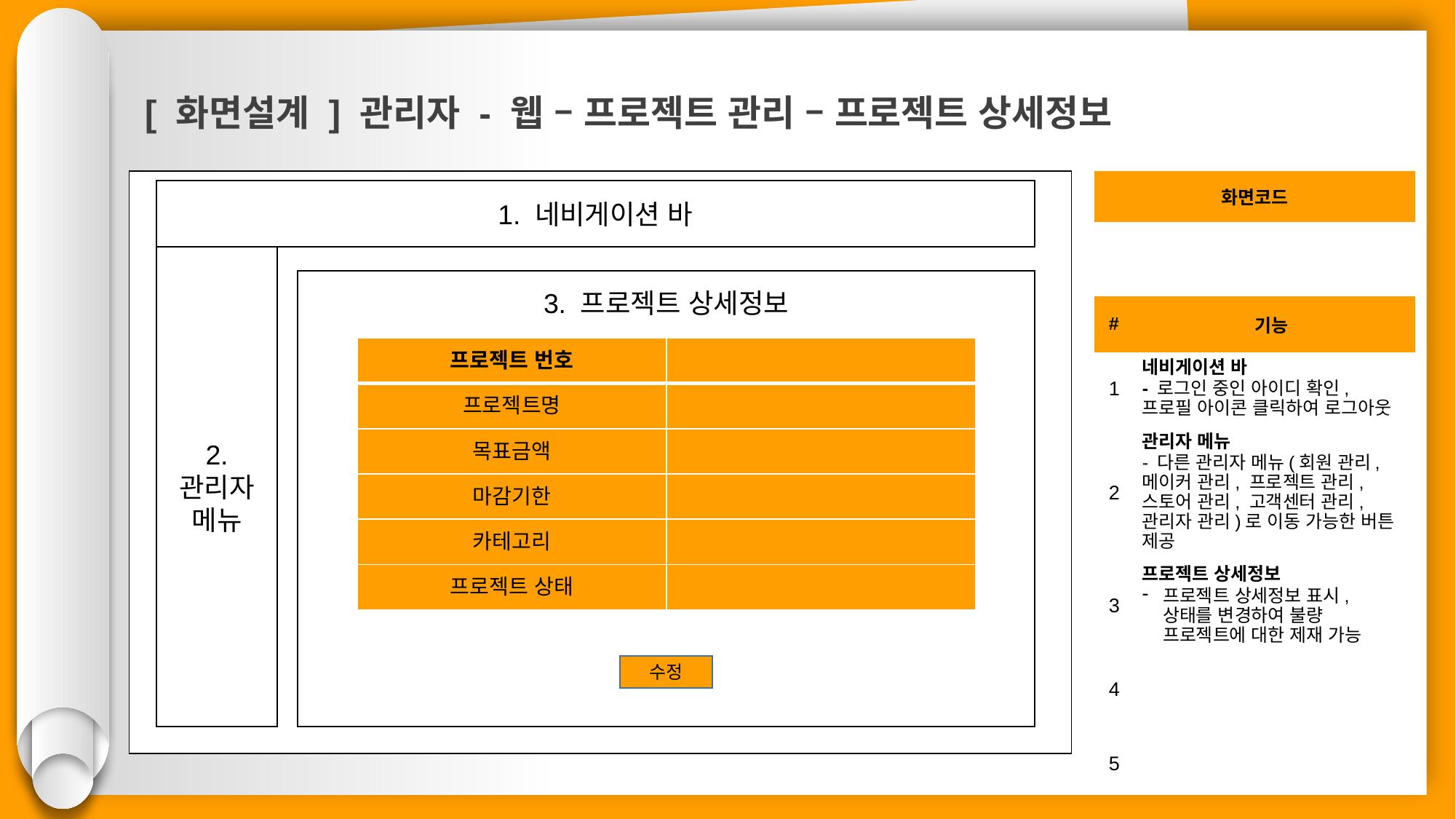

[ 화면설계 ] 관리자 - 웹 – 프로젝트 관리 – 프로젝트 상세정보

| 화면코드 |
| --- |
|  |
1. 네비게이션 바
2. 관리자
메뉴
3. 프로젝트 상세정보

| # | 기능 |
| --- | --- |
| 1 | 네비게이션 바 - 로그인 중인 아이디 확인, 프로필 아이콘 클릭하여 로그아웃 |
| 2 | 관리자 메뉴 - 다른 관리자 메뉴(회원 관리, 메이커 관리, 프로젝트 관리, 스토어 관리, 고객센터 관리, 관리자 관리)로 이동 가능한 버튼 제공 |
| 3 | 프로젝트 상세정보 프로젝트 상세정보 표시, 상태를 변경하여 불량 프로젝트에 대한 제재 가능 |
| 4 |  |
| 5 |  |
| 프로젝트 번호 |  |
| --- | --- |
| 프로젝트명 |  |
| 목표금액 |  |
| 마감기한 |  |
| 카테고리 |  |
| 프로젝트 상태 |  |
수정